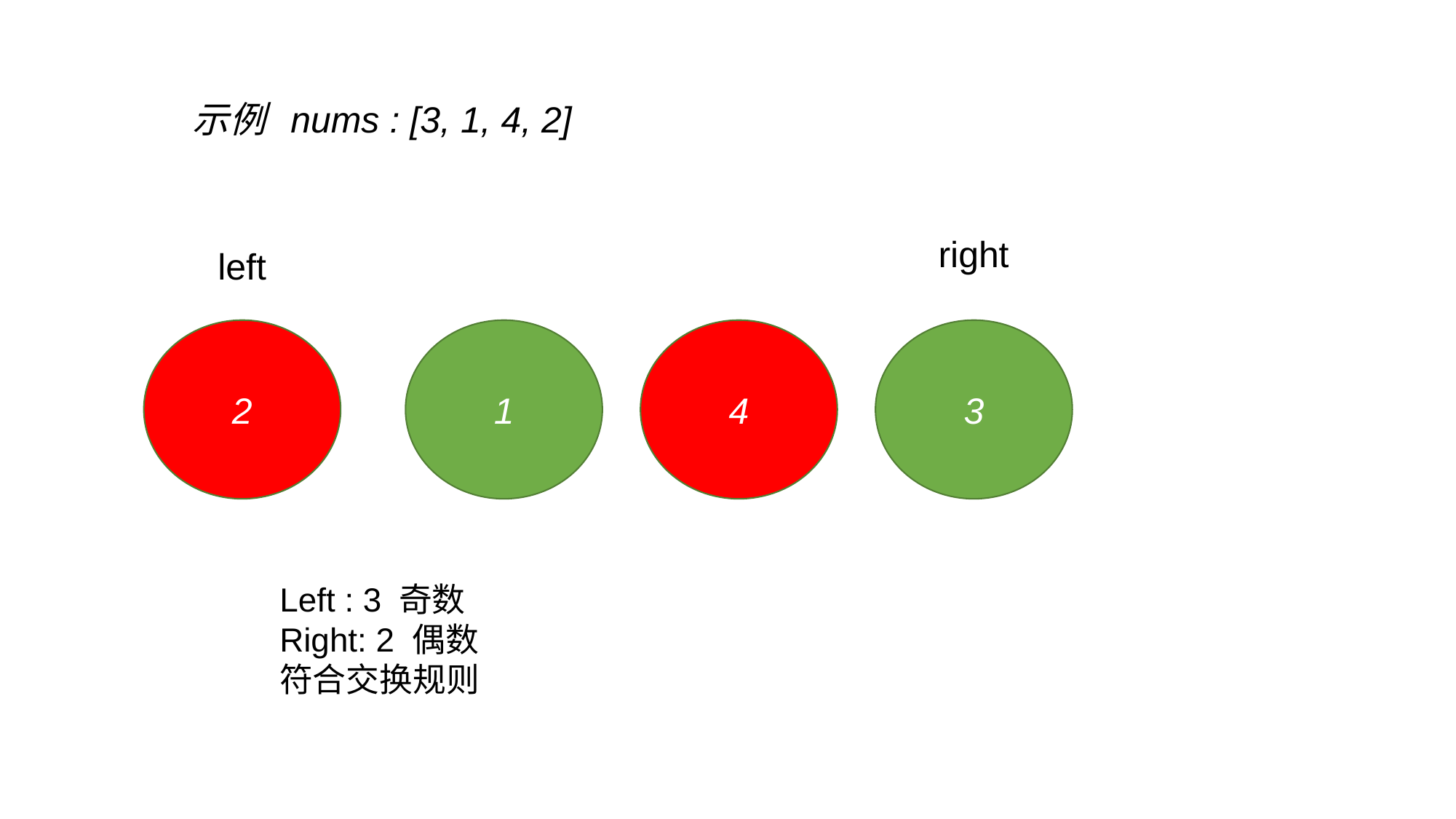

示例  nums : [3, 1, 4, 2]
right
left
2
1
4
3
Left : 3 奇数
Right: 2 偶数
符合交换规则